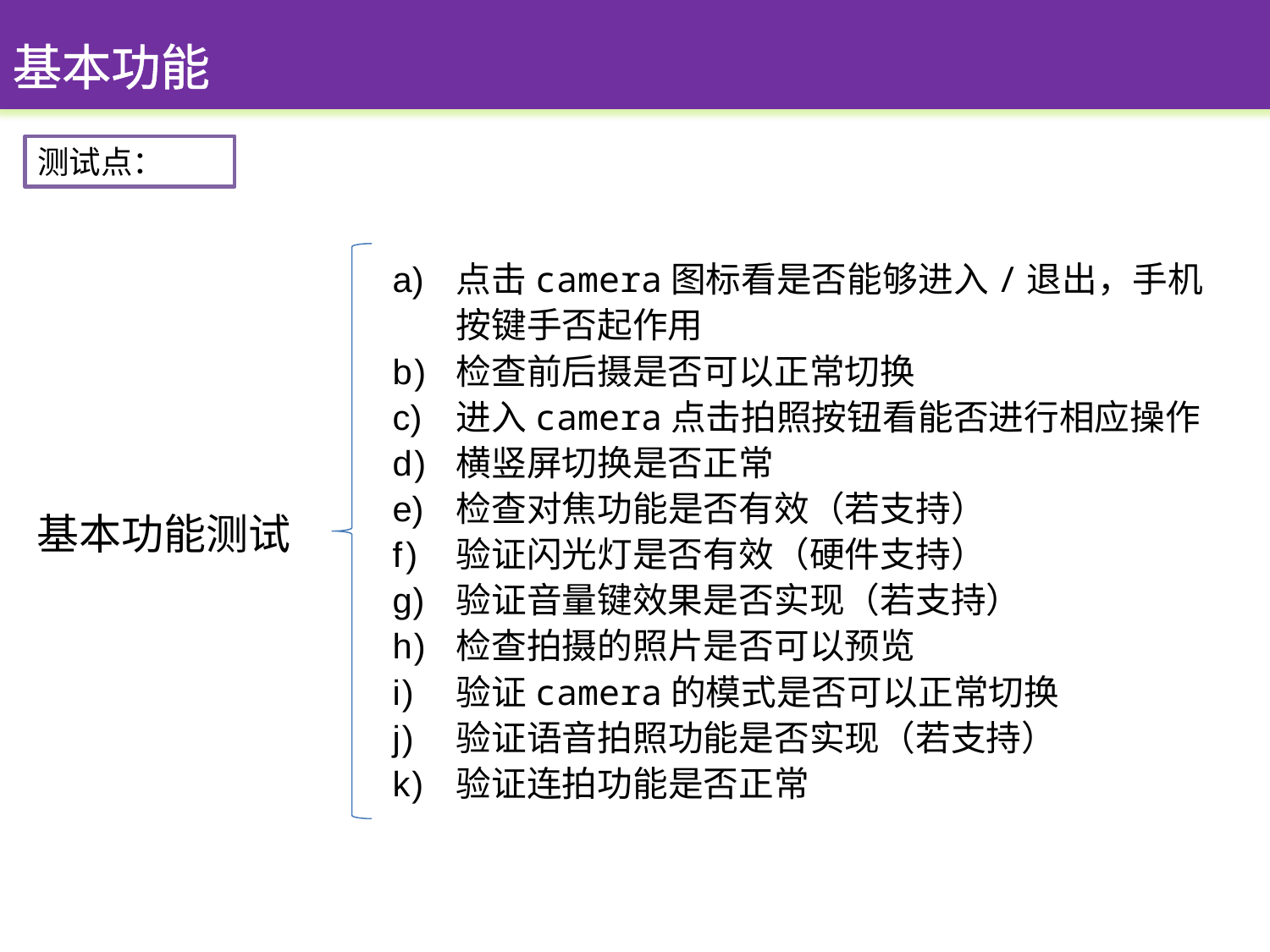

基本功能
测试点：

点击camera图标看是否能够进入/退出，手机按键手否起作用
检查前后摄是否可以正常切换
进入camera点击拍照按钮看能否进行相应操作
横竖屏切换是否正常
检查对焦功能是否有效（若支持）
验证闪光灯是否有效（硬件支持）
验证音量键效果是否实现（若支持）
检查拍摄的照片是否可以预览
验证camera的模式是否可以正常切换
验证语音拍照功能是否实现（若支持）
验证连拍功能是否正常
基本功能测试